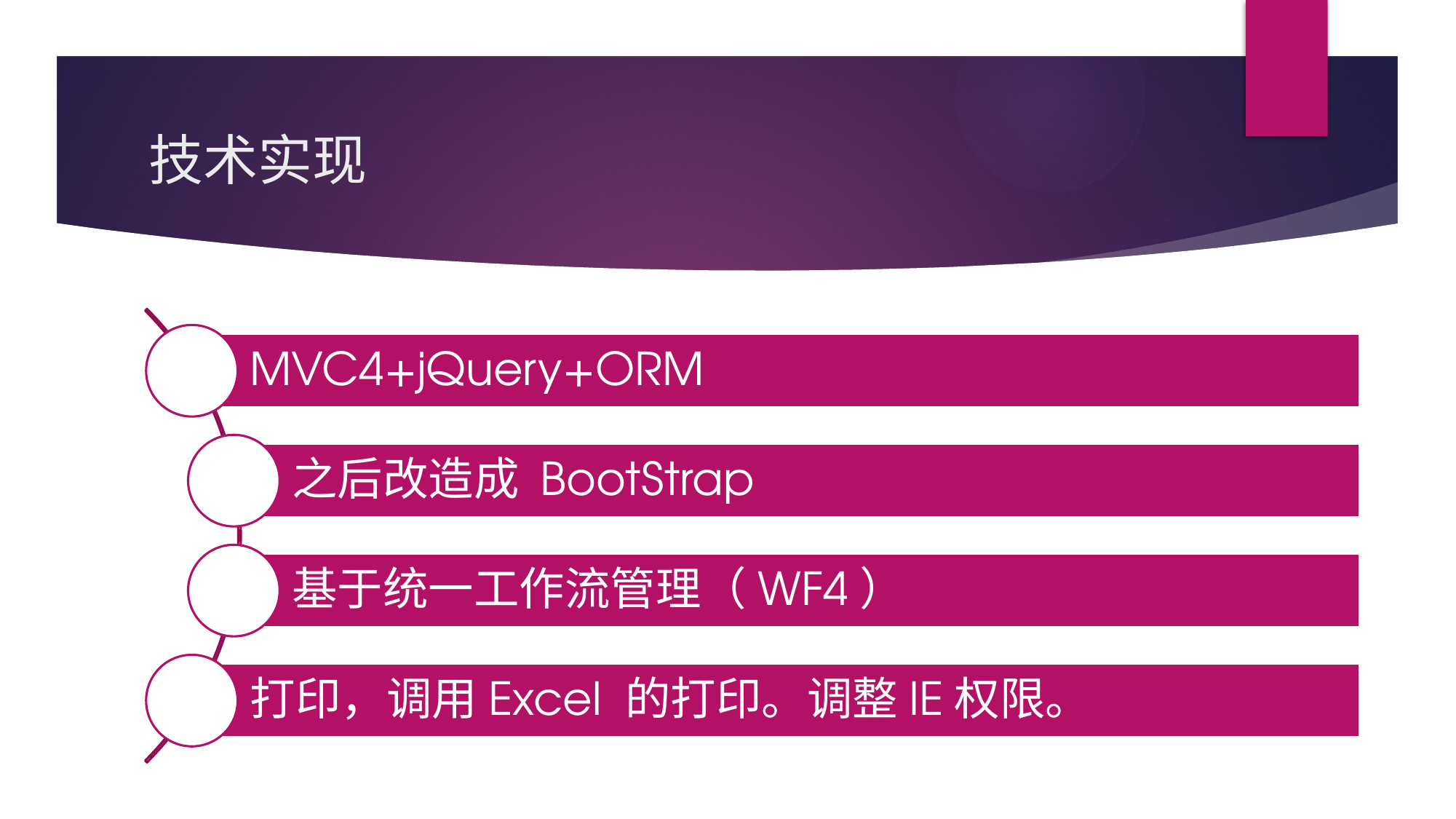

# 技术实现
MVC4+jQuery+ORM
之后改造成 BootStrap
基于统一工作流管理（WF4）
打印，调用Excel 的打印。调整IE权限。